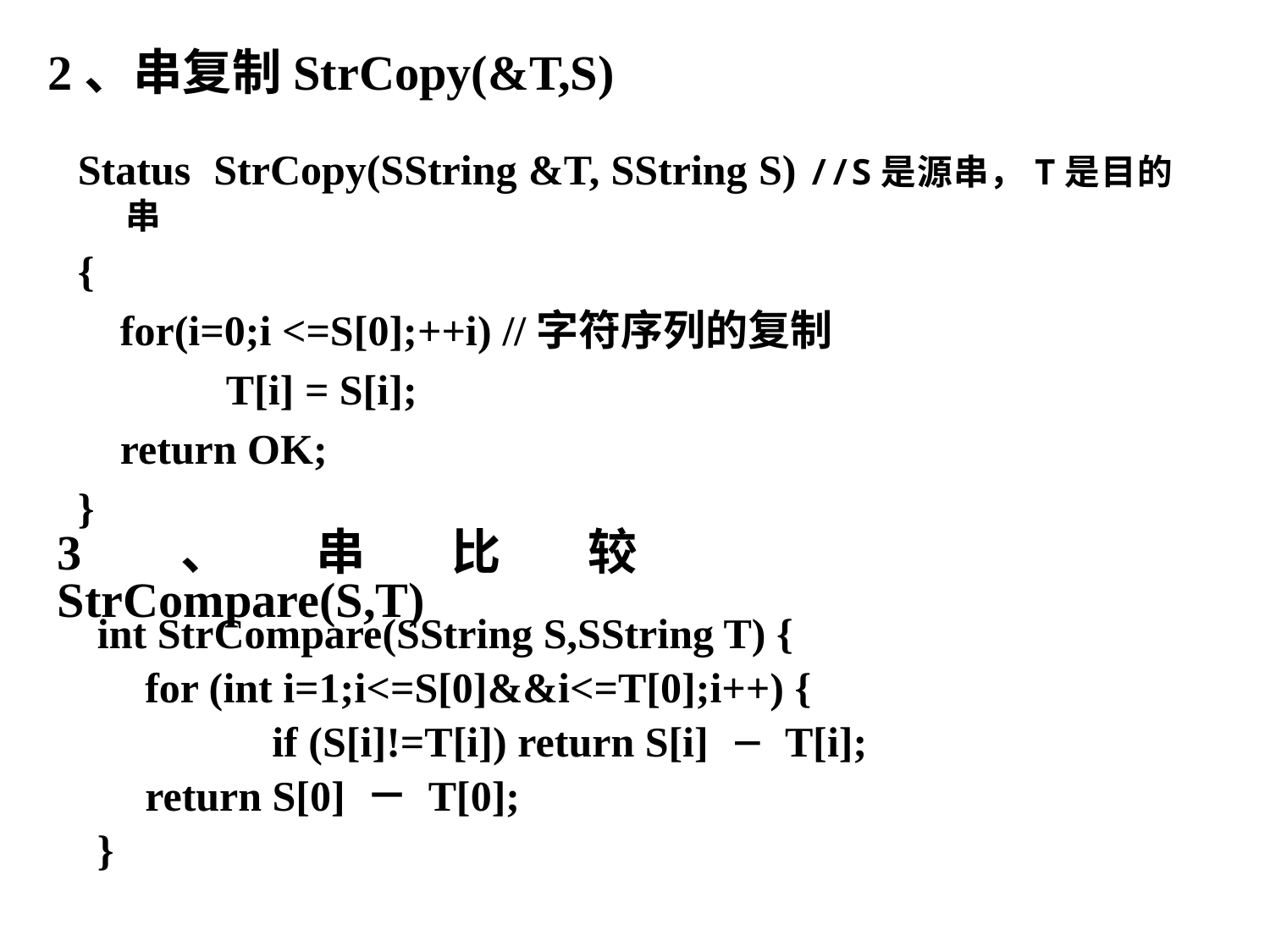

# 2、串复制StrCopy(&T,S)
Status  StrCopy(SString &T, SString S) //S是源串，T是目的串
{
    for(i=0;i <=S[0];++i) //字符序列的复制
              T[i] = S[i];
    return OK;
}
3、串比较StrCompare(S,T)
int StrCompare(SString S,SString T) {
	for (int i=1;i<=S[0]&&i<=T[0];i++) {
		if (S[i]!=T[i]) return S[i] － T[i];
	return S[0] － T[0];
}